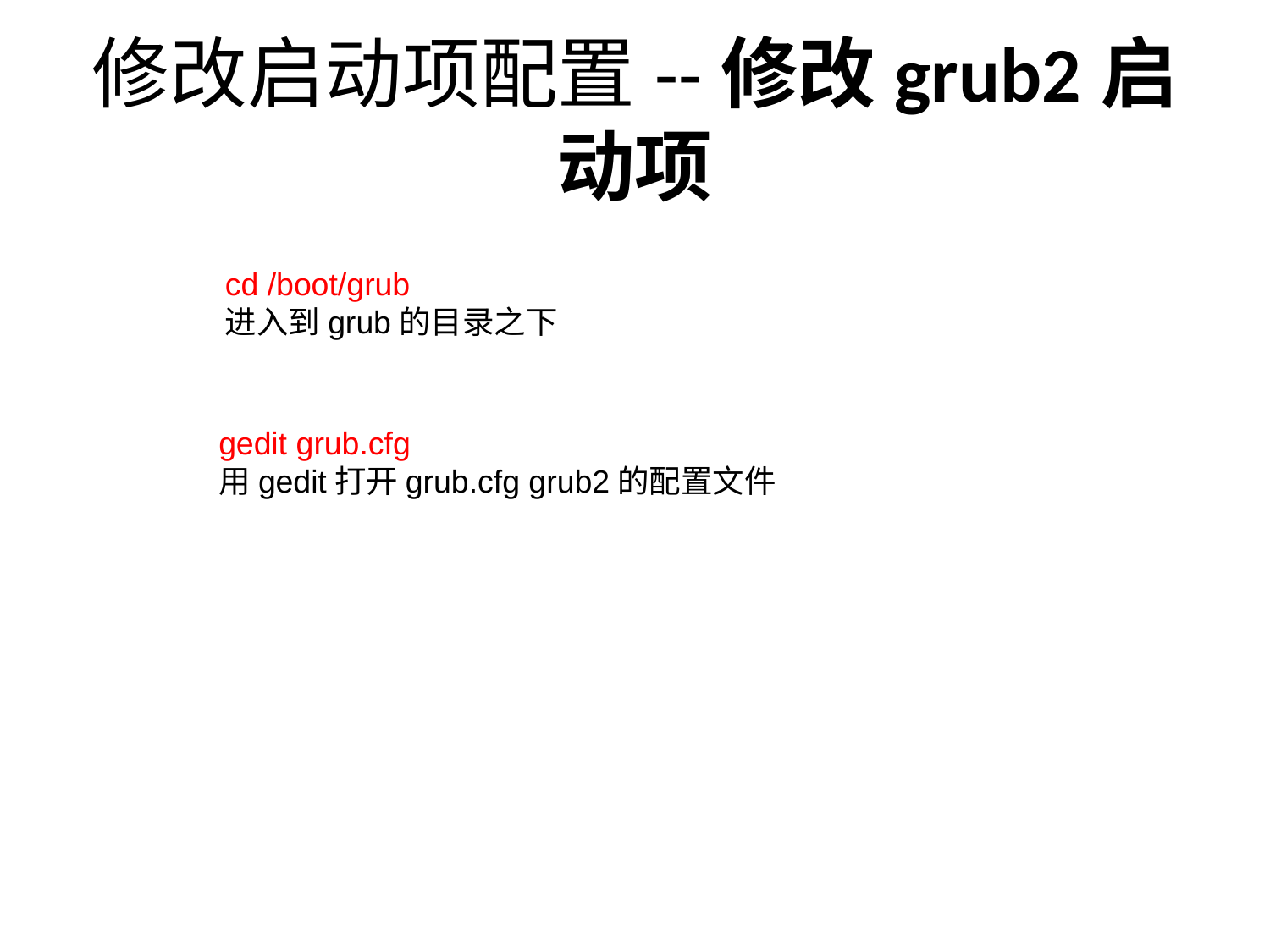

# 修改启动项配置--修改grub2启动项
cd /boot/grub
进入到grub的目录之下
gedit grub.cfg
用gedit打开grub.cfg grub2的配置文件